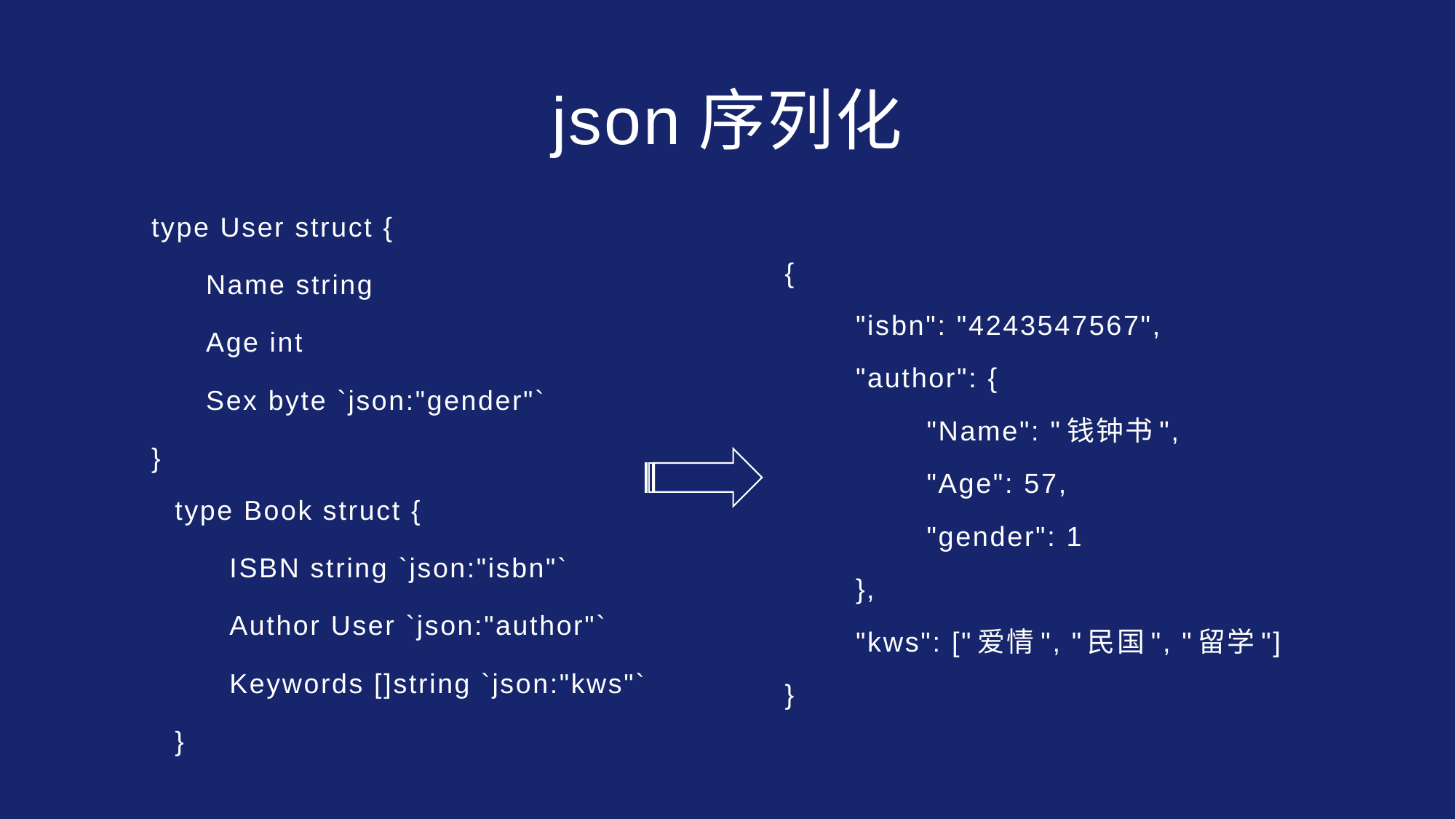

# json序列化
type User struct {
Name string
Age int
Sex byte `json:"gender"`
}
{
	"isbn": "4243547567",
	"author": {
		"Name": "钱钟书",
		"Age": 57,
		"gender": 1
	},
	"kws": ["爱情", "民国", "留学"]
}

type Book struct {
ISBN string `json:"isbn"`
Author User `json:"author"`
Keywords []string `json:"kws"`
}